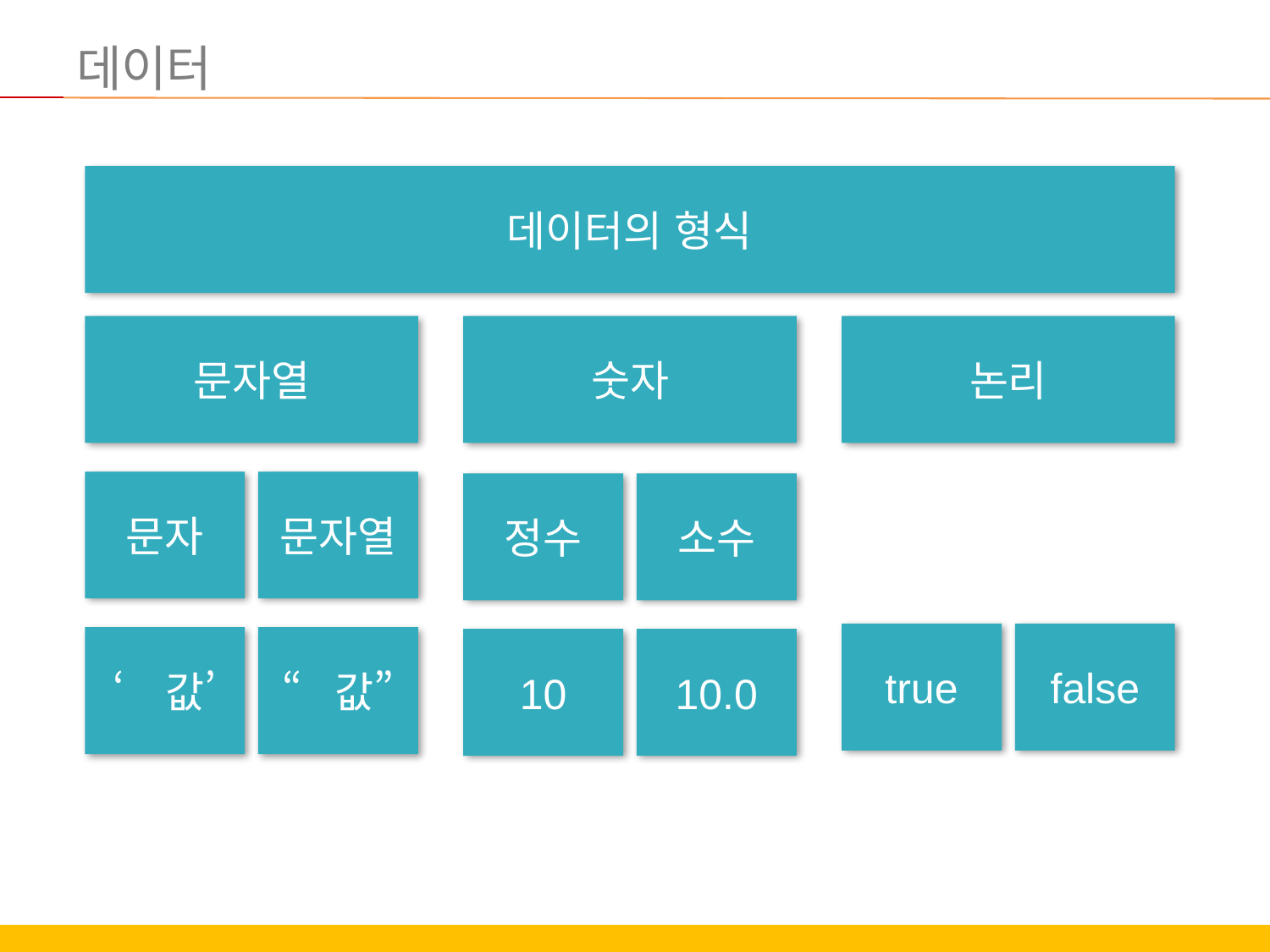

# 데이터
데이터의 형식
문자열
숫자
논리
문자
문자열
정수
소수
true
false
‘값’
“값”
10
10.0